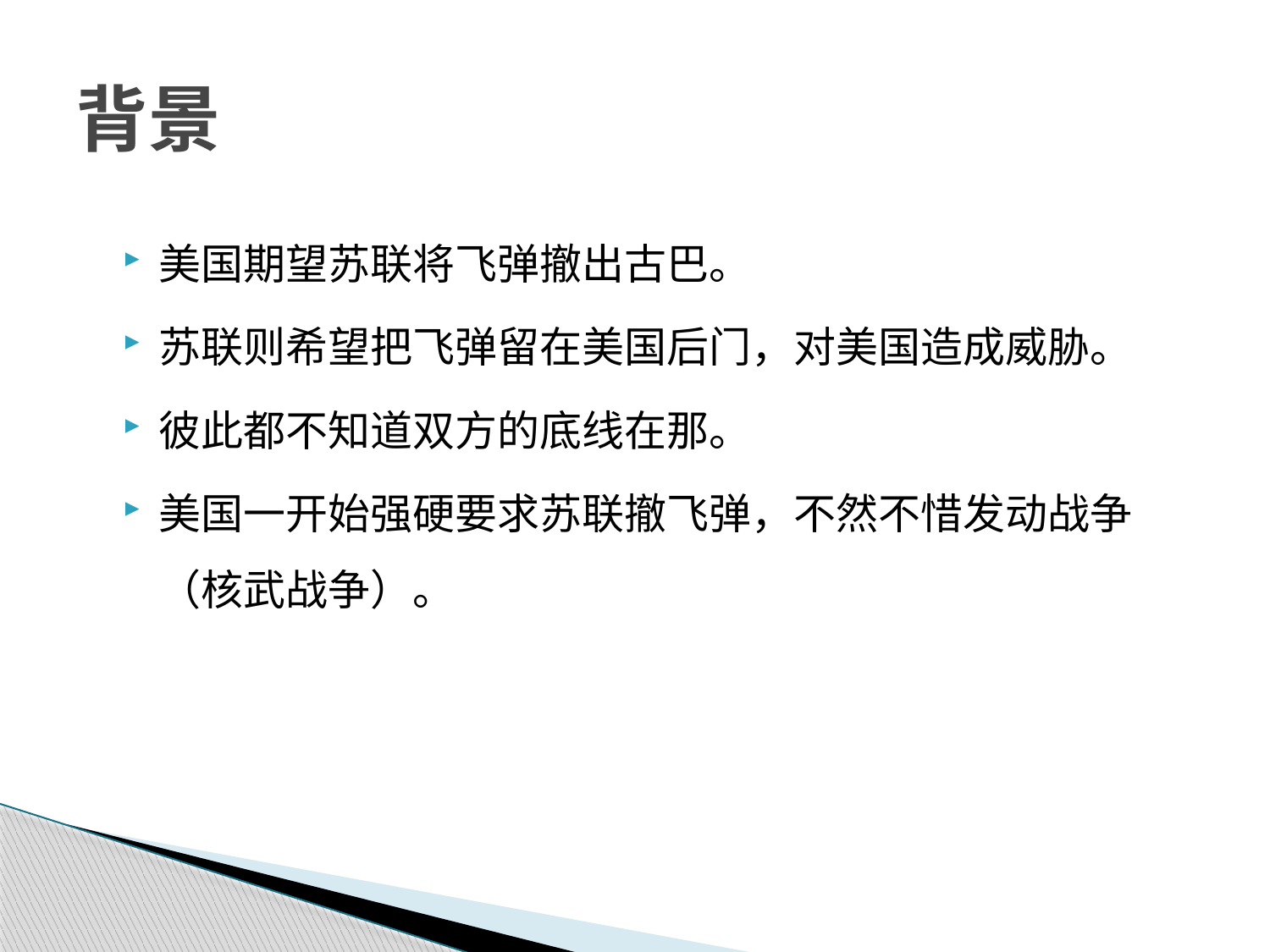

# 背景
美国期望苏联将飞弹撤出古巴。
苏联则希望把飞弹留在美国后门，对美国造成威胁。
彼此都不知道双方的底线在那。
美国一开始强硬要求苏联撤飞弹，不然不惜发动战争（核武战争）。